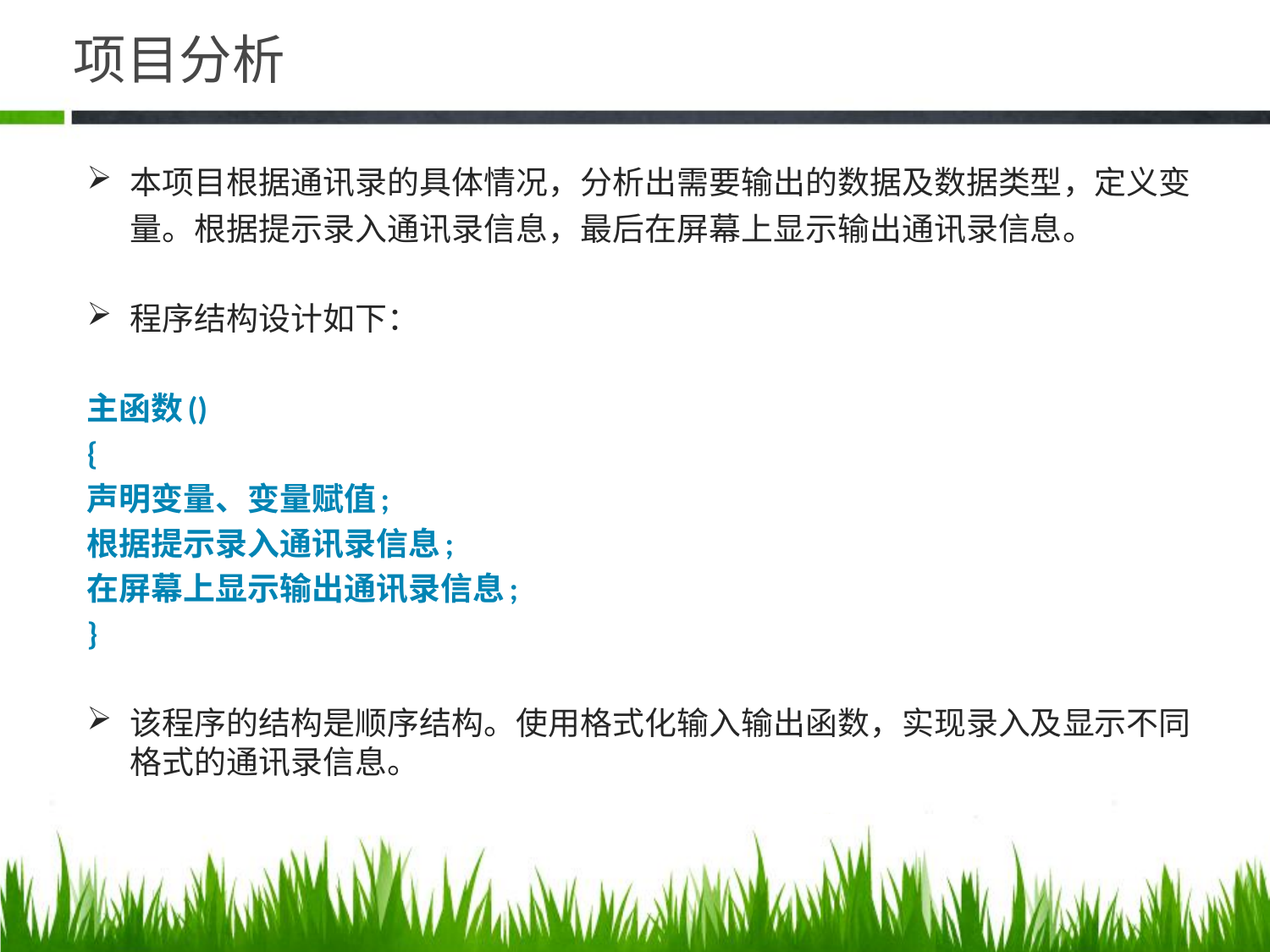

# 项目分析
本项目根据通讯录的具体情况，分析出需要输出的数据及数据类型，定义变量。根据提示录入通讯录信息，最后在屏幕上显示输出通讯录信息。

程序结构设计如下：

主函数()
{
声明变量、变量赋值;
根据提示录入通讯录信息;
在屏幕上显示输出通讯录信息;
}

该程序的结构是顺序结构。使用格式化输入输出函数，实现录入及显示不同格式的通讯录信息。